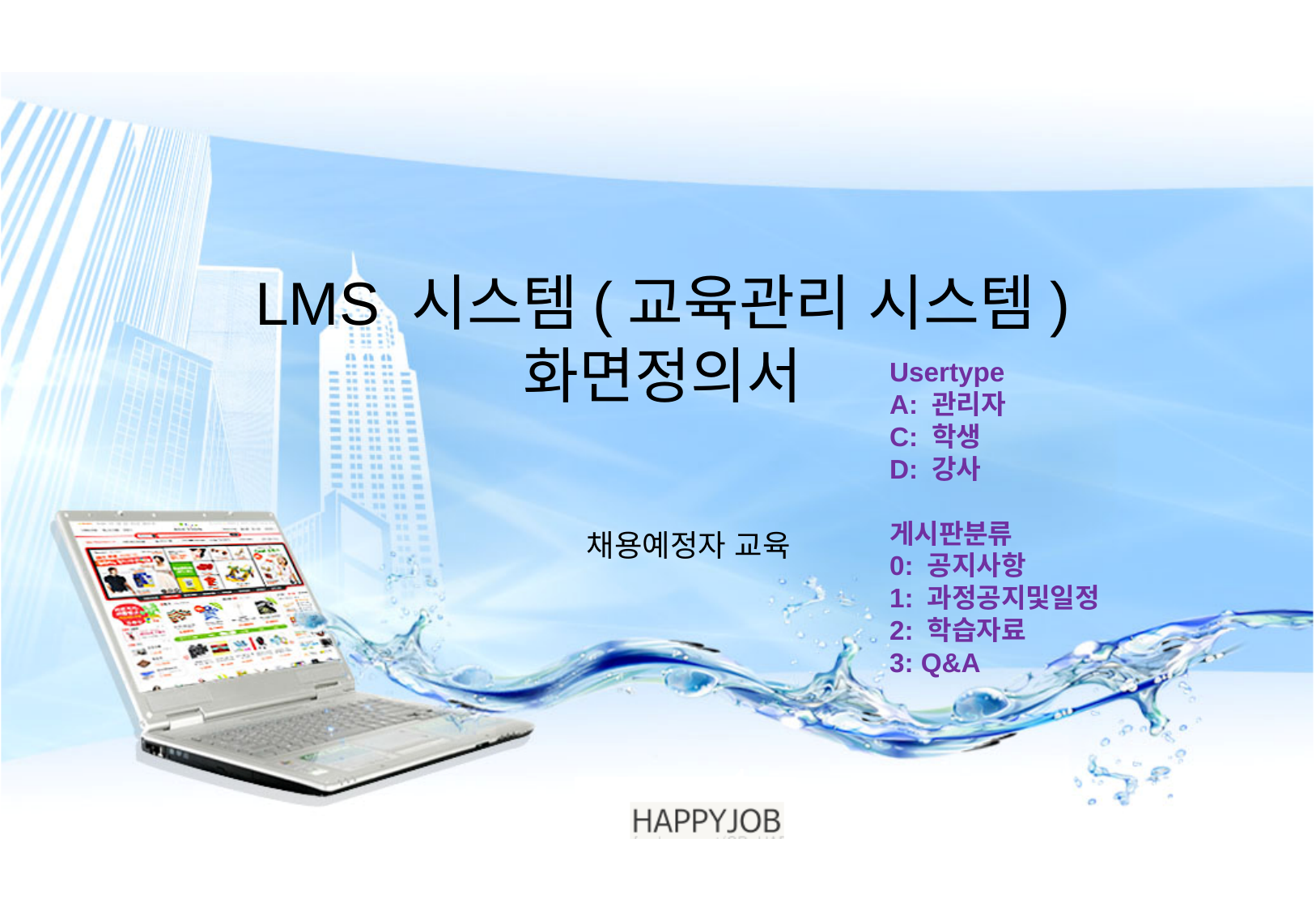

LMS 시스템(교육관리 시스템)
화면정의서
Usertype
A: 관리자
C: 학생
D: 강사

게시판분류
0: 공지사항
1: 과정공지및일정
2: 학습자료
3: Q&A

채용예정자 교육